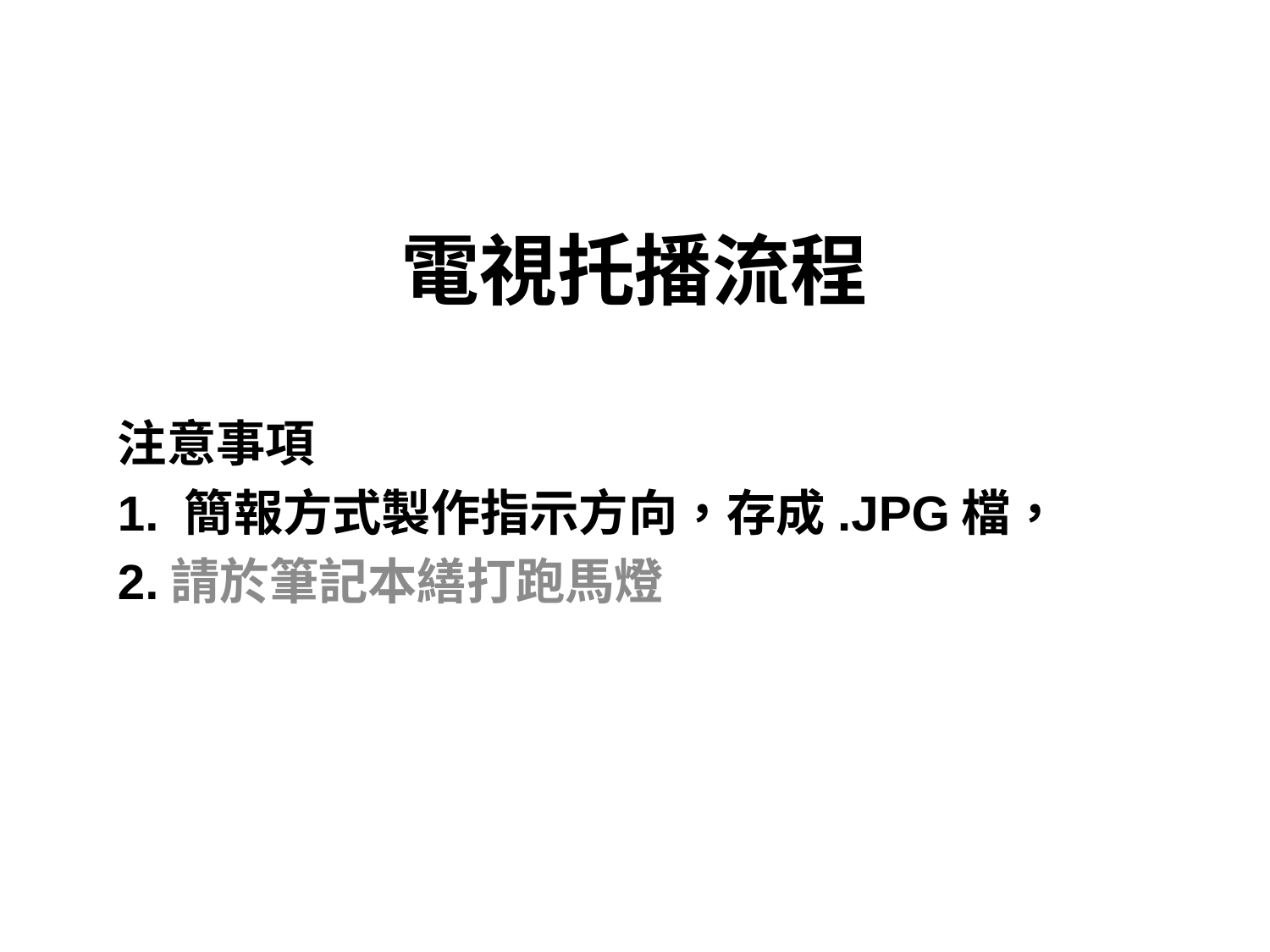

# 電視托播流程
注意事項
1. 簡報方式製作指示方向，存成.JPG檔，
2.請於筆記本繕打跑馬燈